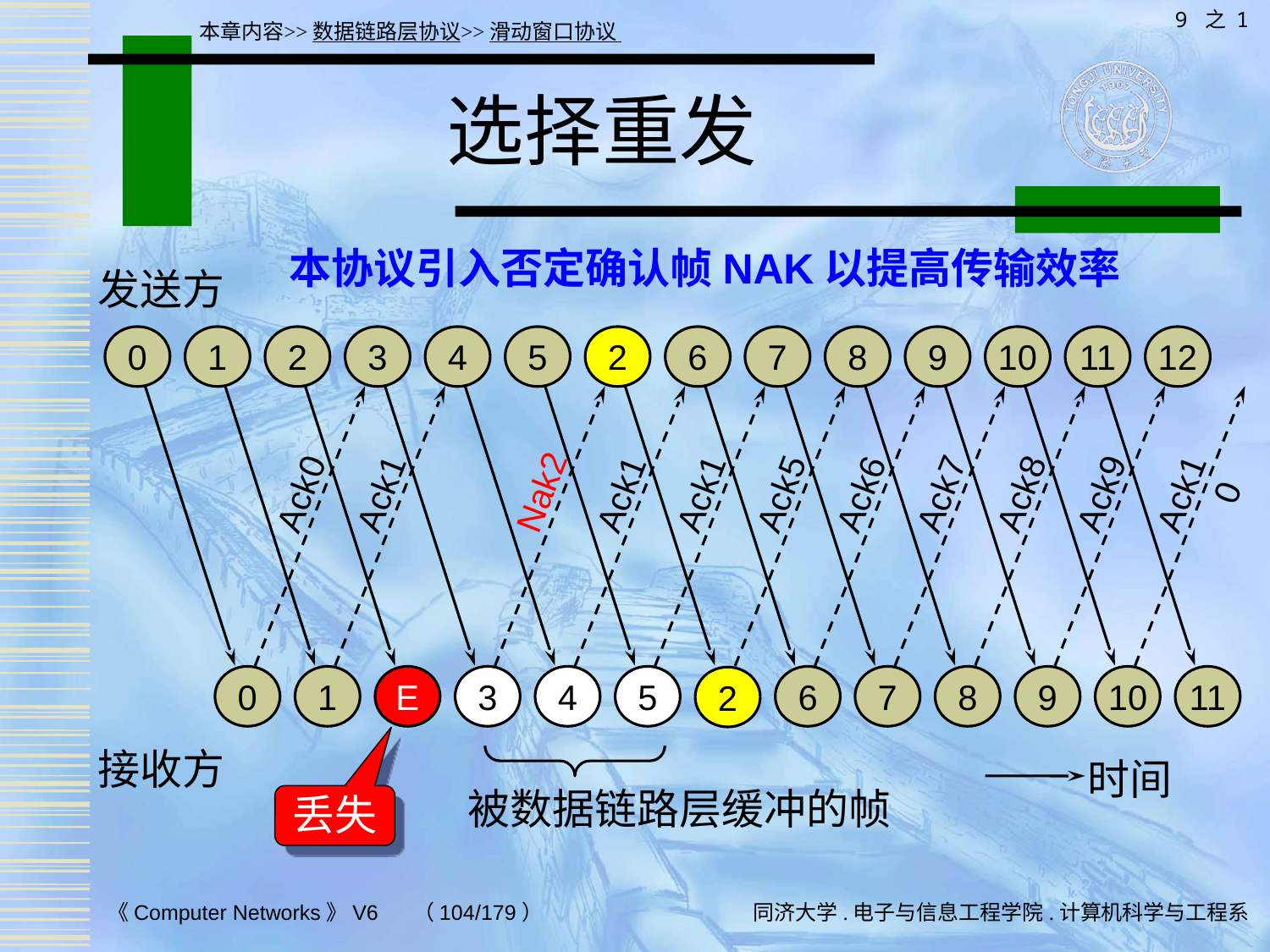

9 之 1
本章内容>>数据链路层协议>>滑动窗口协议
# 选择重发
本协议引入否定确认帧NAK以提高传输效率
发送方
0
1
2
3
4
5
2
6
7
8
9
10
11
12

Nak2
Ack0
Ack1
Ack8
Ack9
Ack10
Ack1
Ack1
Ack5
Ack6
Ack7
0
1
E
3
4
5
6
7
8
9
10
11
2

接收方
时间
被数据链路层缓冲的帧

丢失